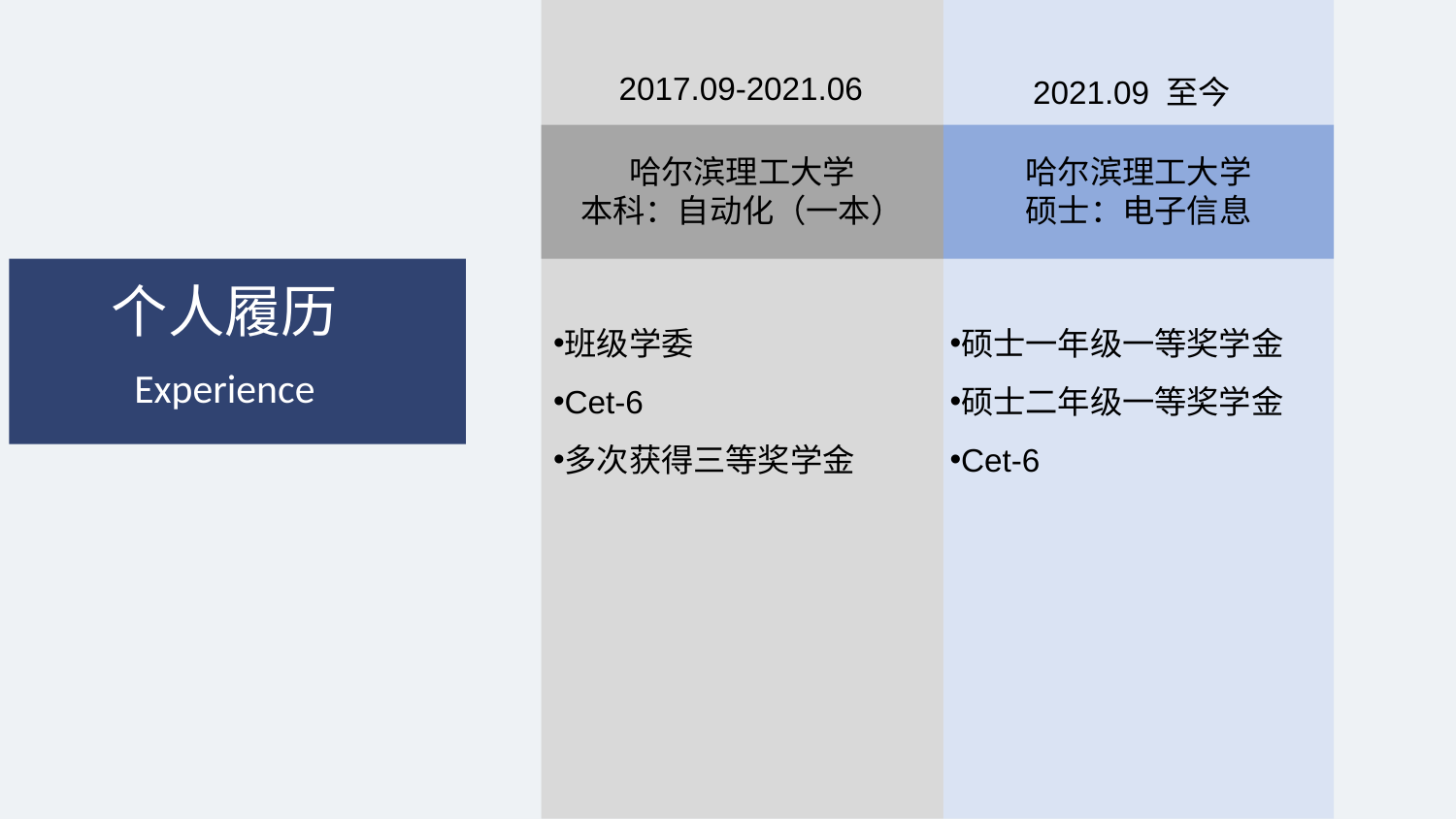

2017.09-2021.06
2021.09 至今

哈尔滨理工大学
硕士：电子信息
哈尔滨理工大学
本科：自动化（一本）

个人履历
班级学委
Cet-6
多次获得三等奖学金
硕士一年级一等奖学金
硕士二年级一等奖学金
Cet-6
Experience